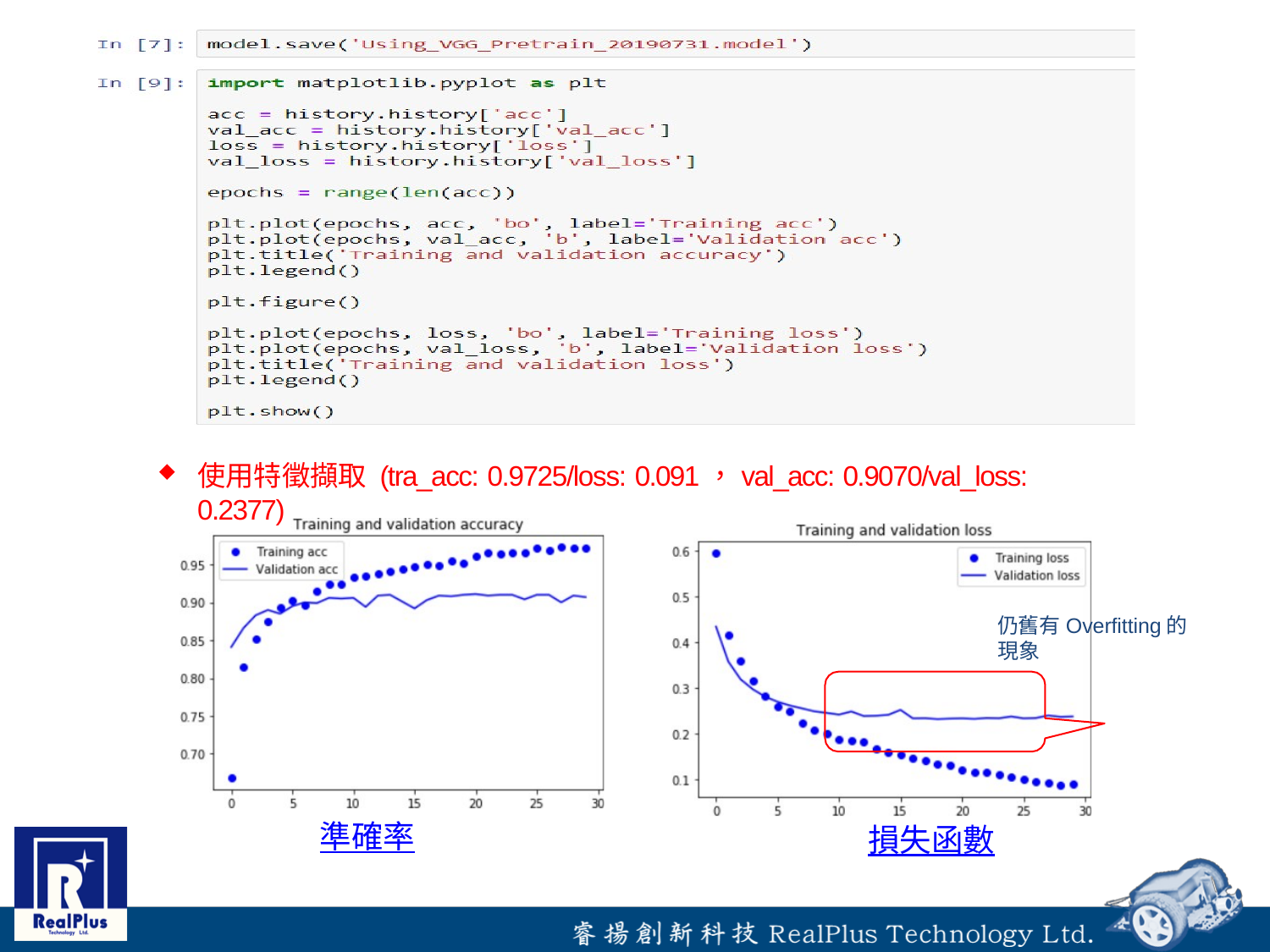

使用特徵擷取 (tra_acc: 0.9725/loss: 0.091，val_acc: 0.9070/val_loss: 0.2377)

仍舊有Overfitting的
現象

準確率
損失函數